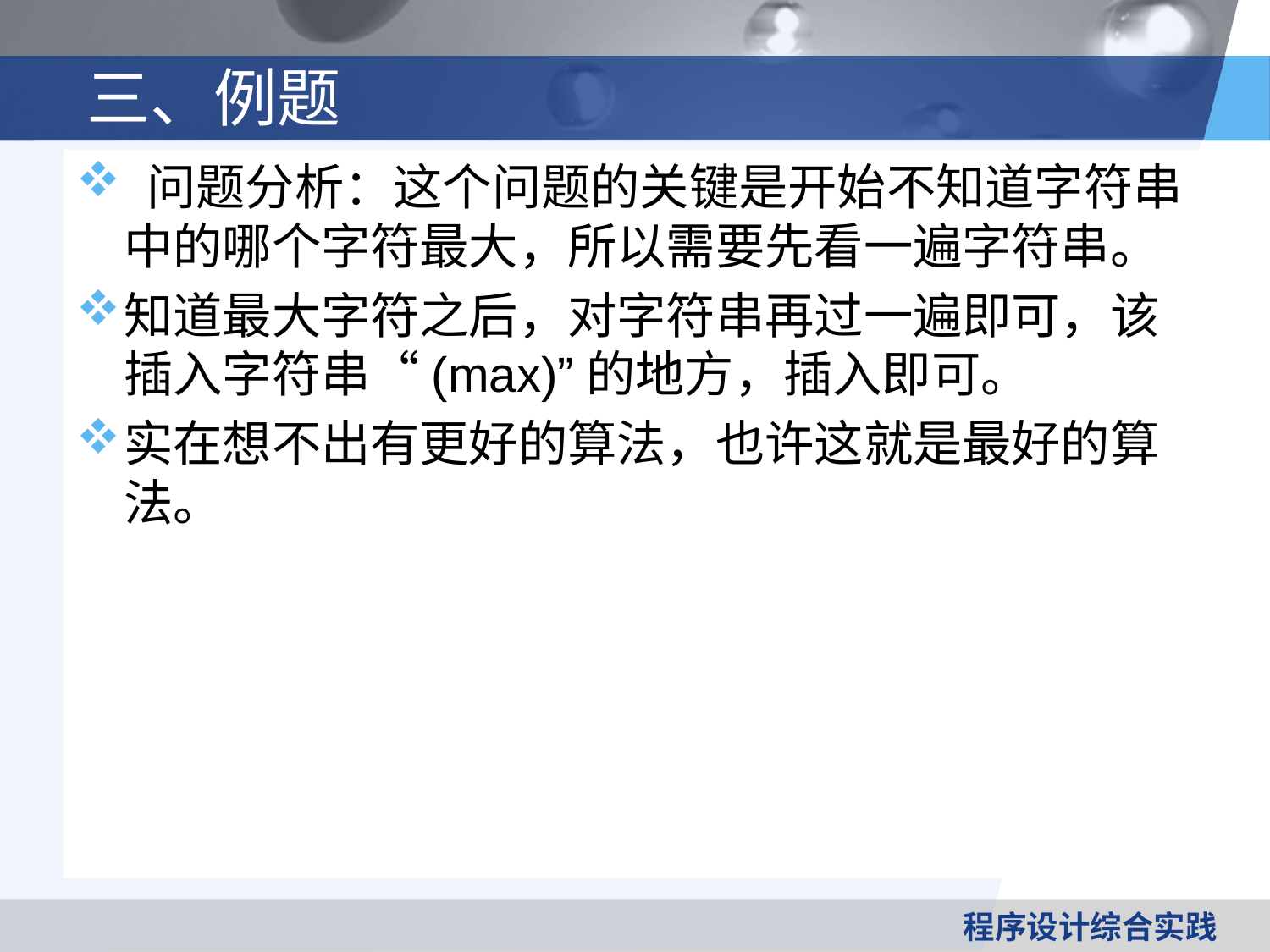

# 三、例题
 问题分析：这个问题的关键是开始不知道字符串中的哪个字符最大，所以需要先看一遍字符串。
知道最大字符之后，对字符串再过一遍即可，该插入字符串“(max)”的地方，插入即可。
实在想不出有更好的算法，也许这就是最好的算法。